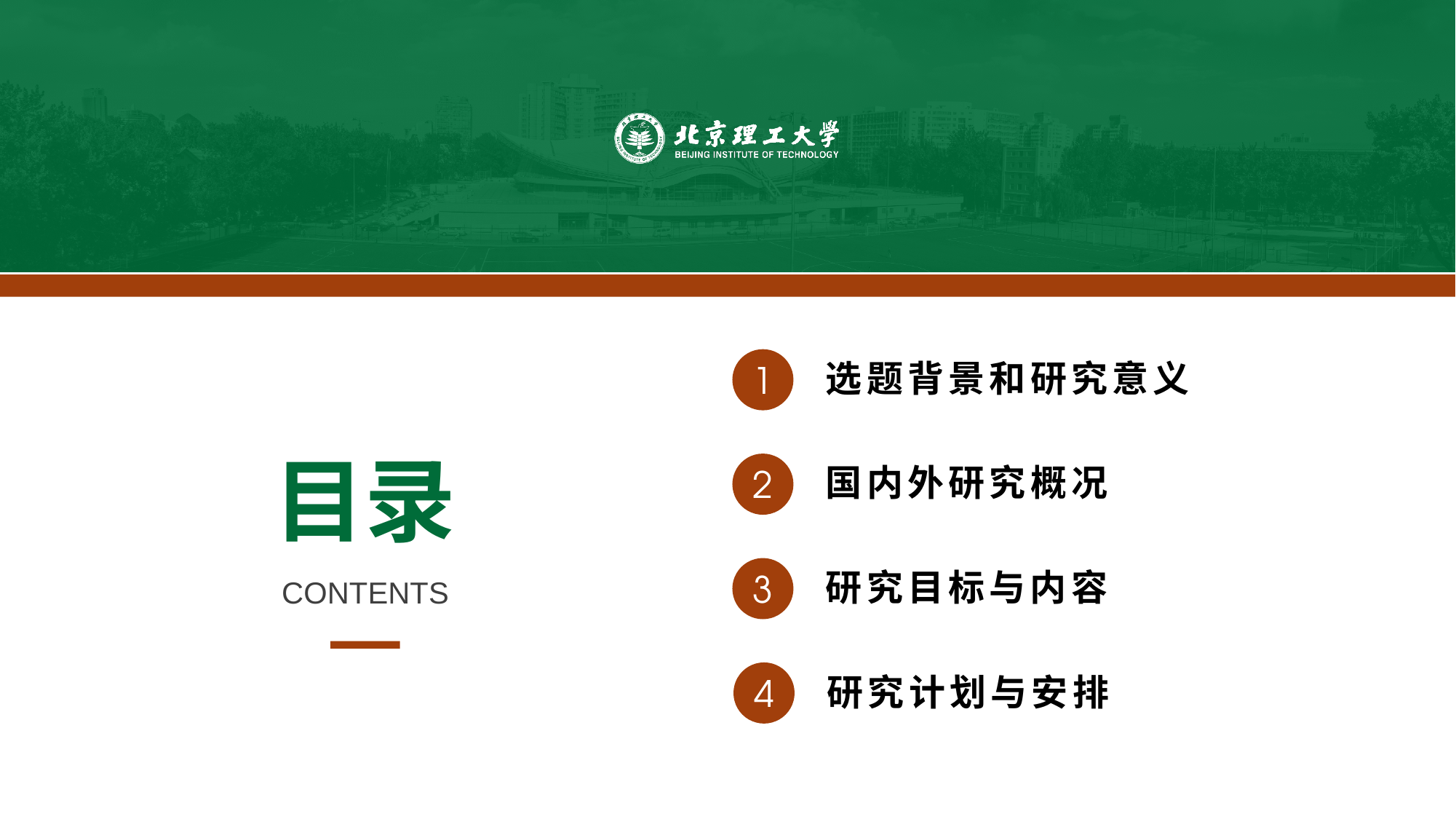

1
选题背景和研究意义
目录
2
国内外研究概况
3
研究目标与内容
CONTENTS

4
研究计划与安排